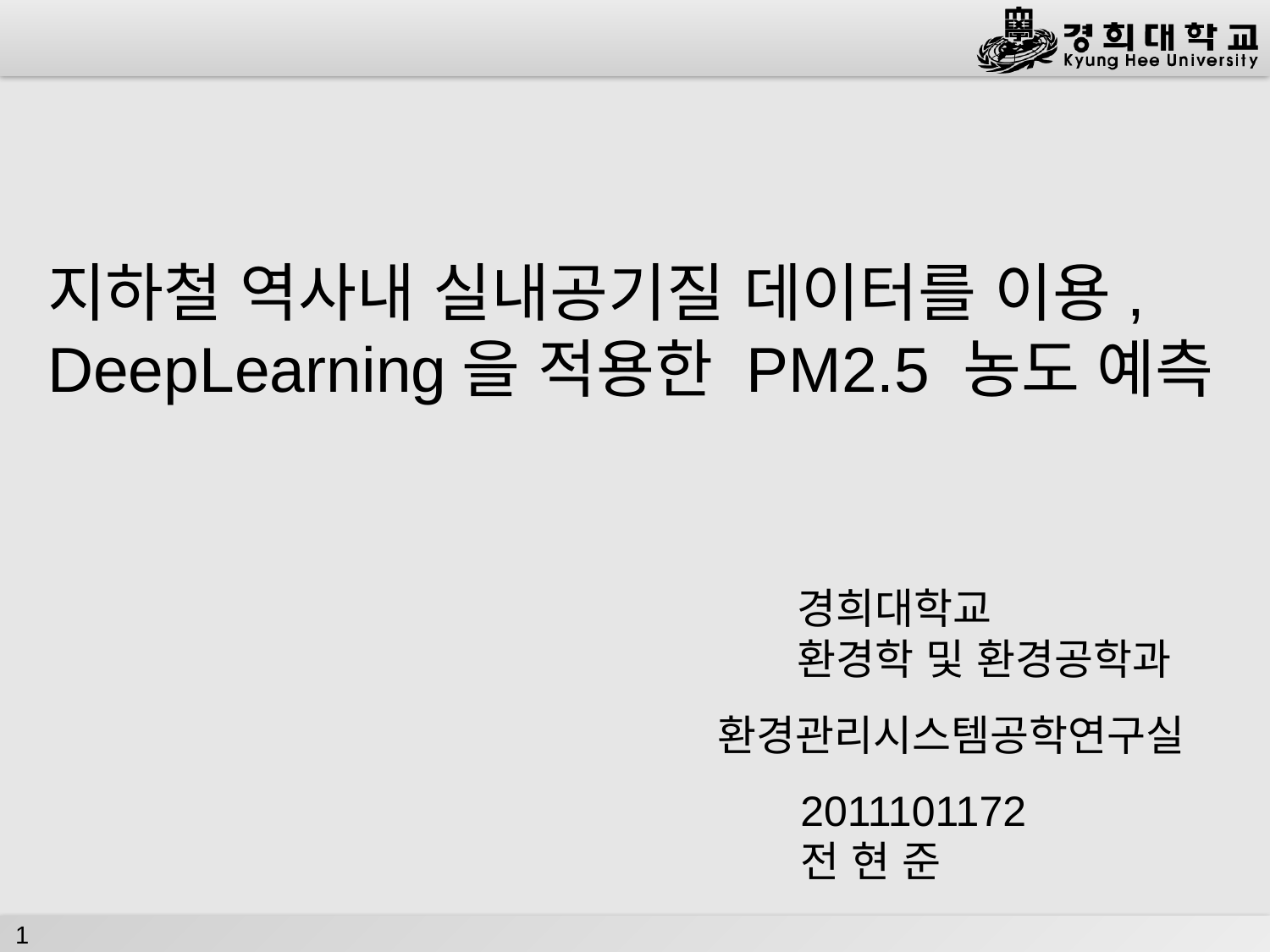

지하철 역사내 실내공기질 데이터를 이용,
DeepLearning을 적용한 PM2.5 농도 예측
경희대학교
환경학 및 환경공학과
환경관리시스템공학연구실
2011101172
전 현 준
1